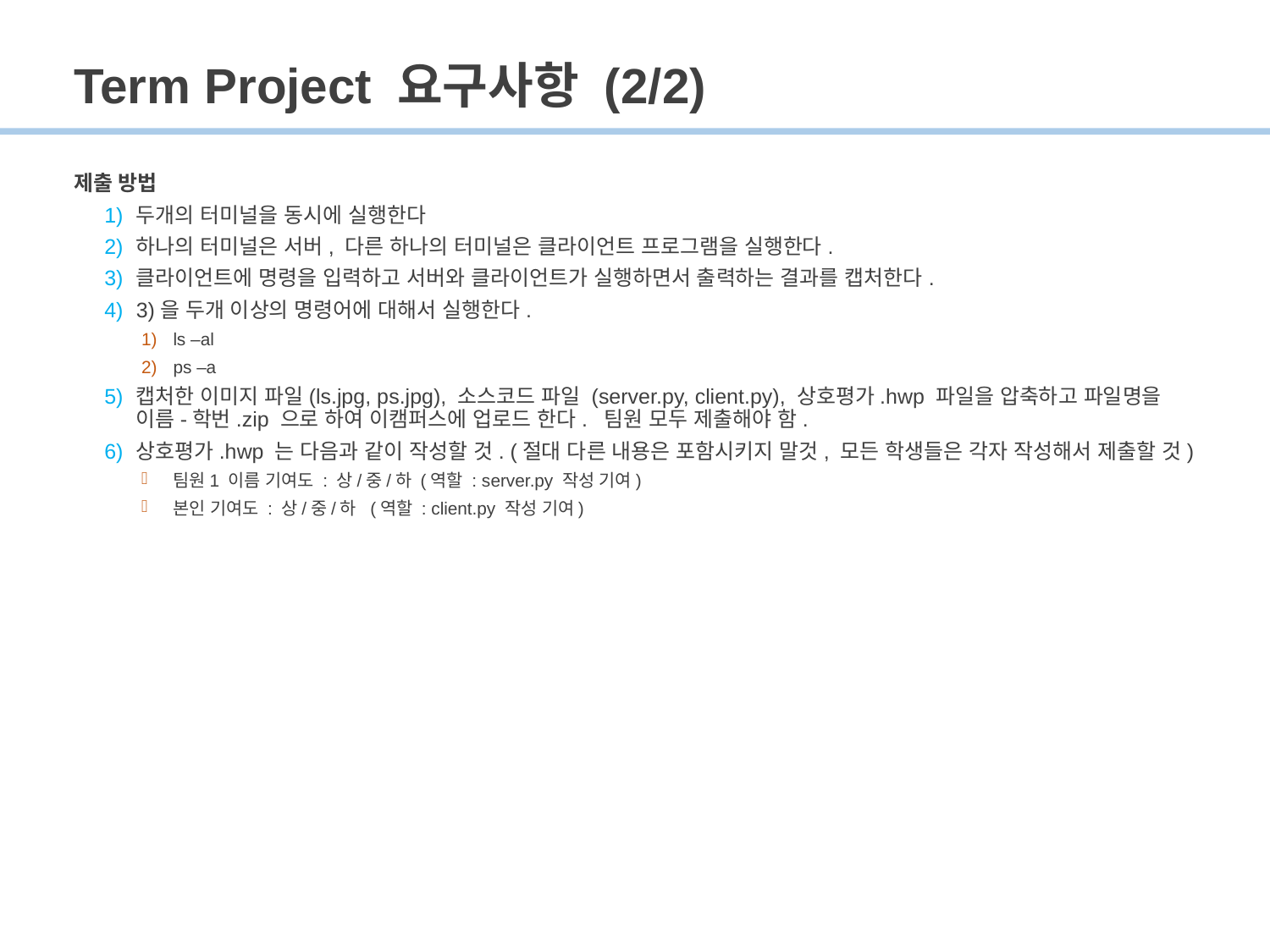

# Term Project 요구사항 (2/2)
제출 방법
두개의 터미널을 동시에 실행한다
하나의 터미널은 서버, 다른 하나의 터미널은 클라이언트 프로그램을 실행한다.
클라이언트에 명령을 입력하고 서버와 클라이언트가 실행하면서 출력하는 결과를 캡처한다.
3)을 두개 이상의 명령어에 대해서 실행한다.
ls –al
ps –a
캡처한 이미지 파일(ls.jpg, ps.jpg), 소스코드 파일 (server.py, client.py), 상호평가.hwp 파일을 압축하고 파일명을 이름-학번.zip 으로 하여 이캠퍼스에 업로드 한다.  팀원 모두 제출해야 함.
상호평가.hwp 는 다음과 같이 작성할 것. (절대 다른 내용은 포함시키지 말것, 모든 학생들은 각자 작성해서 제출할 것)
팀원1 이름 기여도 : 상/중/하 (역할 : server.py 작성 기여)
본인 기여도 : 상/중/하  (역할 : client.py 작성 기여)